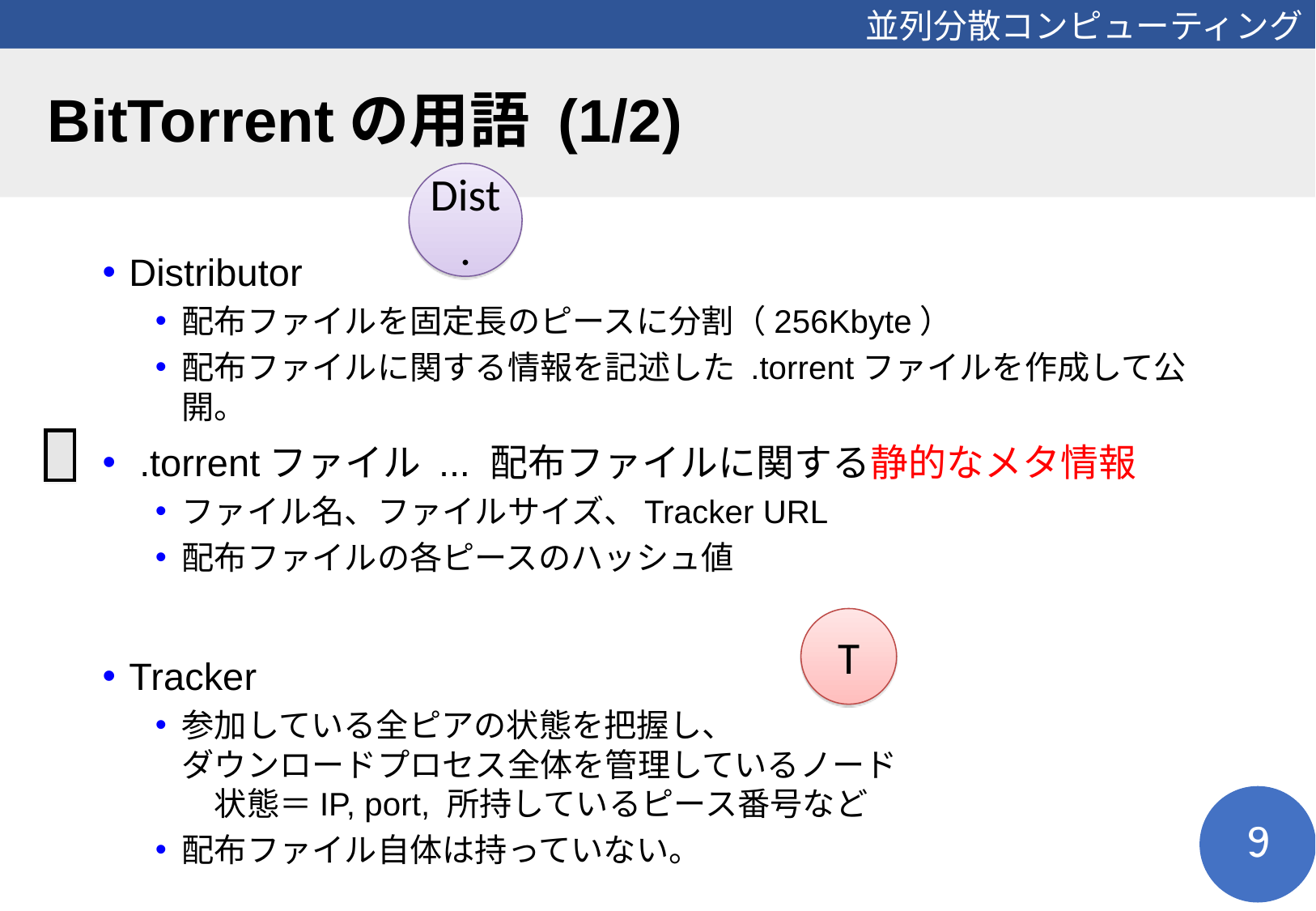

# BitTorrentの用語 (1/2)
Dist.
Distributor
配布ファイルを固定長のピースに分割（256Kbyte）
配布ファイルに関する情報を記述した .torrentファイルを作成して公開。
 .torrentファイル ... 配布ファイルに関する静的なメタ情報
ファイル名、ファイルサイズ、Tracker URL
配布ファイルの各ピースのハッシュ値

Tracker
参加している全ピアの状態を把握し、
ダウンロードプロセス全体を管理しているノード
　状態＝IP, port, 所持しているピース番号など
配布ファイル自体は持っていない。

T
9